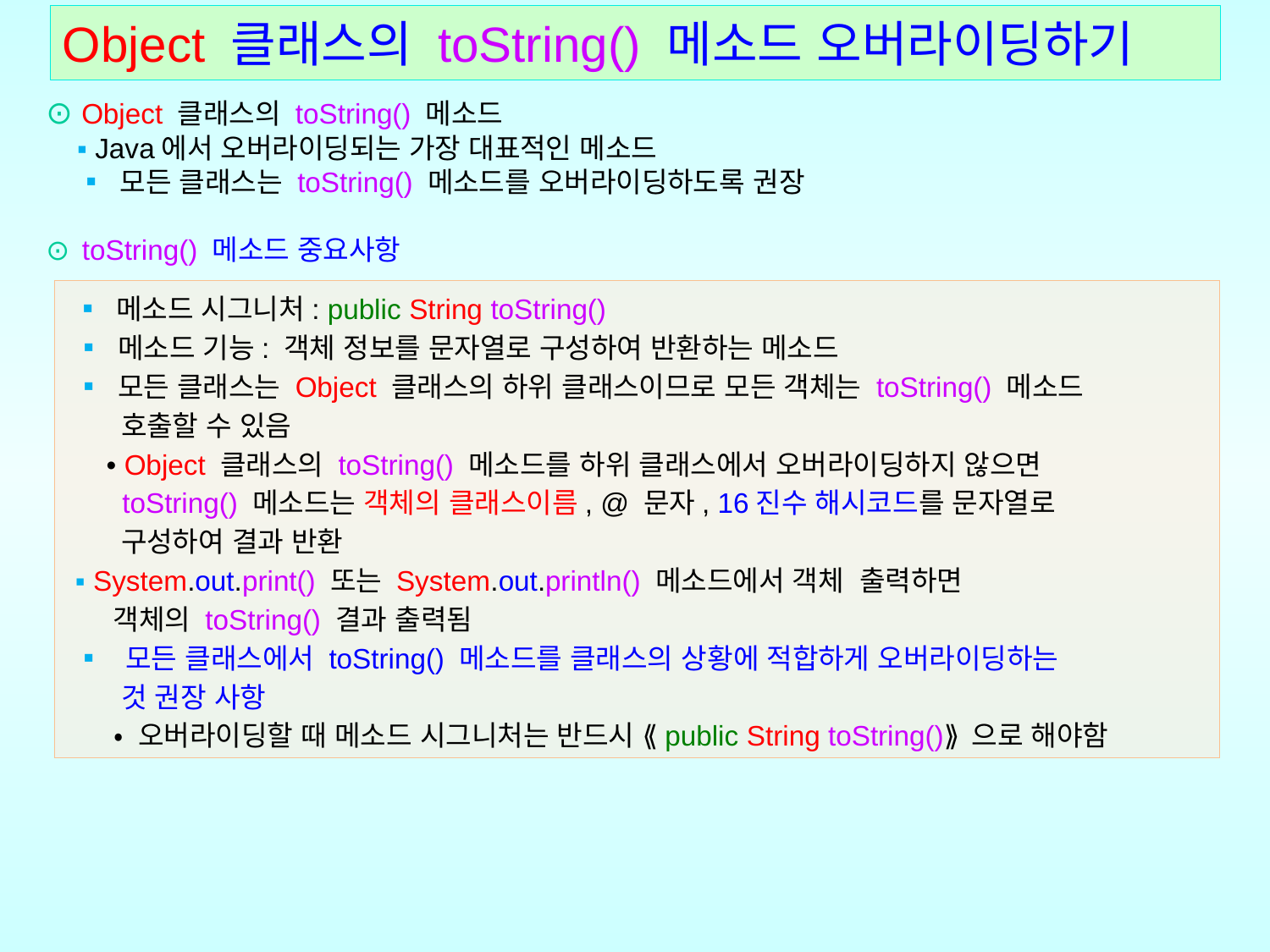

# Object 클래스의 toString() 메소드 오버라이딩하기
⊙ Object 클래스의 toString() 메소드
    ▪ Java에서 오버라이딩되는 가장 대표적인 메소드
    ▪ 모든 클래스는 toString() 메소드를 오버라이딩하도록 권장

⊙ toString() 메소드 중요사항
 ▪ 메소드 시그니처: public String toString()
 ▪ 메소드 기능: 객체 정보를 문자열로 구성하여 반환하는 메소드
 ▪ 모든 클래스는 Object 클래스의 하위 클래스이므로 모든 객체는 toString() 메소드
      호출할 수 있음
     • Object 클래스의 toString() 메소드를 하위 클래스에서 오버라이딩하지 않으면
       toString() 메소드는 객체의 클래스이름, @ 문자, 16진수 해시코드를 문자열로
      구성하여 결과 반환
 ▪ System.out.print() 또는 System.out.println() 메소드에서 객체  출력하면
     객체의 toString() 결과 출력됨
 ▪  모든 클래스에서 toString() 메소드를 클래스의 상황에 적합하게 오버라이딩하는
      것 권장 사항
      • 오버라이딩할 때 메소드 시그니처는 반드시 ⟪public String toString()⟫으로 해야함